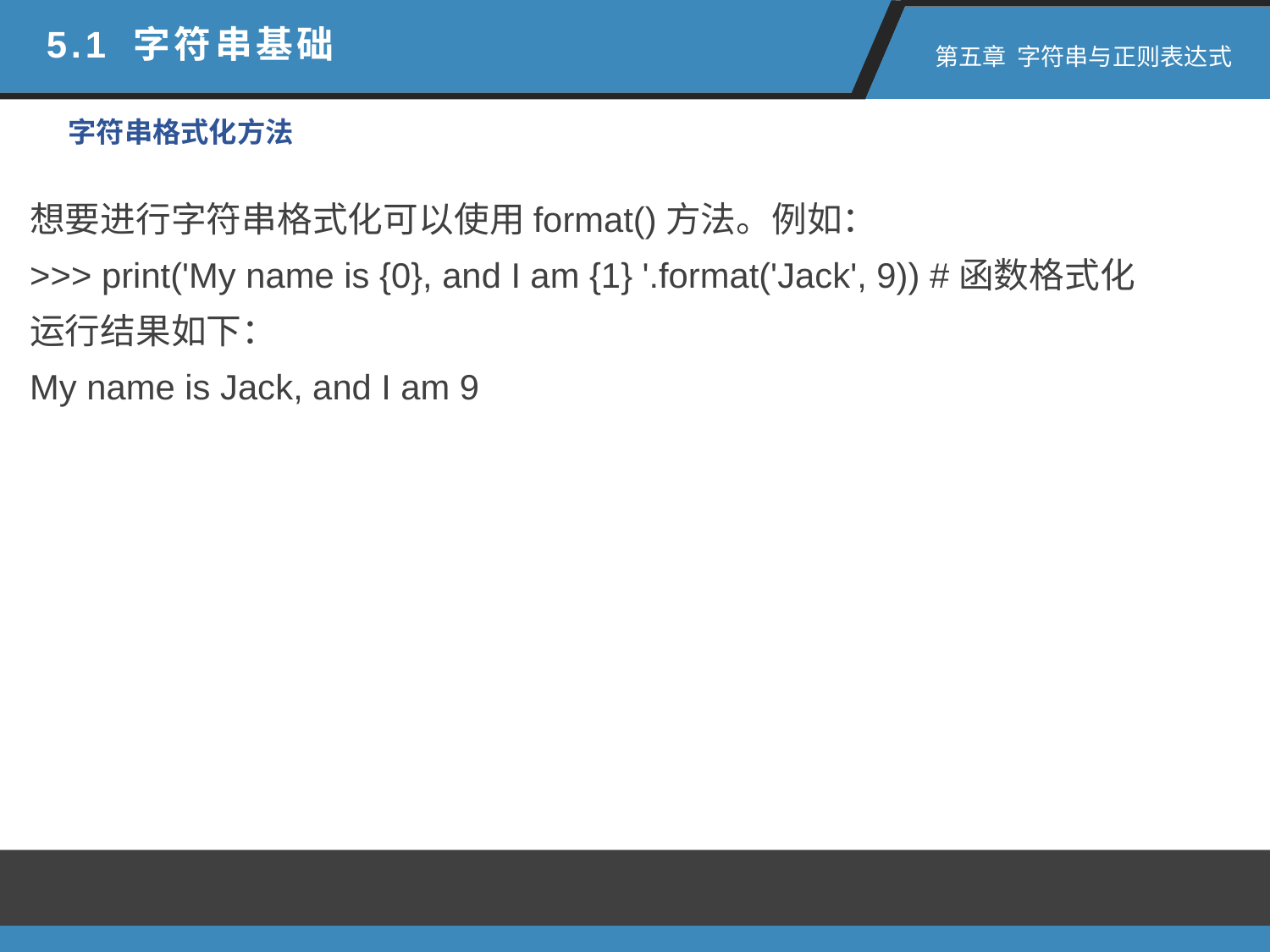

5.1 字符串基础
  第五章  字符串与正则表达式
字符串格式化方法
想要进行字符串格式化可以使用format()方法。例如：
>>> print('My name is {0}, and I am {1} '.format('Jack', 9)) #函数格式化
运行结果如下：
My name is Jack, and I am 9